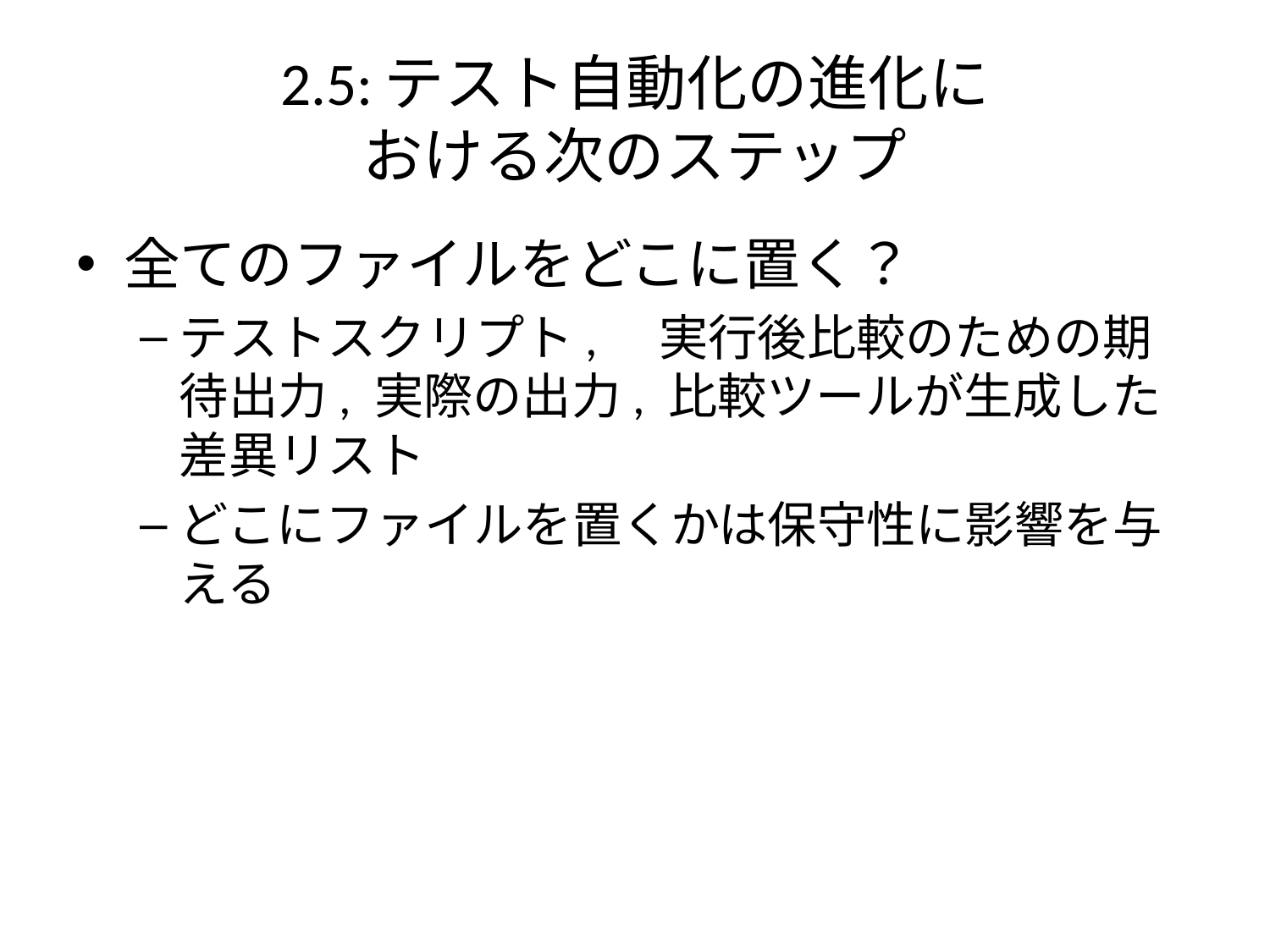

# 2.5:テスト自動化の進化に おける次のステップ
全てのファイルをどこに置く？
テストスクリプト,　実行後比較のための期待出力, 実際の出力, 比較ツールが生成した差異リスト
どこにファイルを置くかは保守性に影響を与える